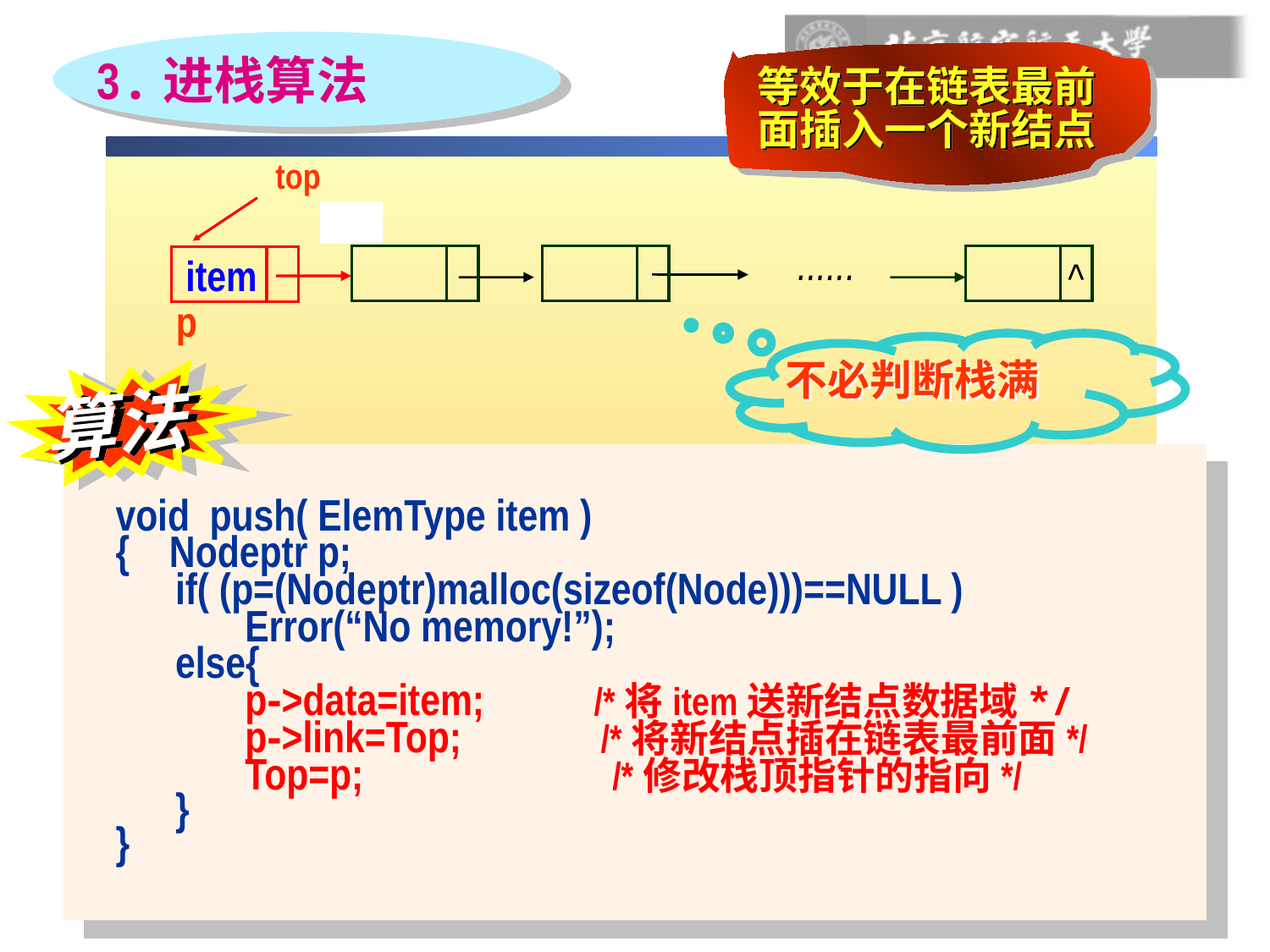

3.进栈算法

等效于在链表最前
面插入一个新结点
top

 ......

^

item

p

不必判断栈满

算法

void  push( ElemType item )
{    Nodeptr p;
      if( (p=(Nodeptr)malloc(sizeof(Node)))==NULL )
             Error(“No memory!”);
      else{
             p->data=item;           /*将item送新结点数据域*/
             p->link=Top;              /*将新结点插在链表最前面*/
             Top=p;                         /*修改栈顶指针的指向*/
      }
}